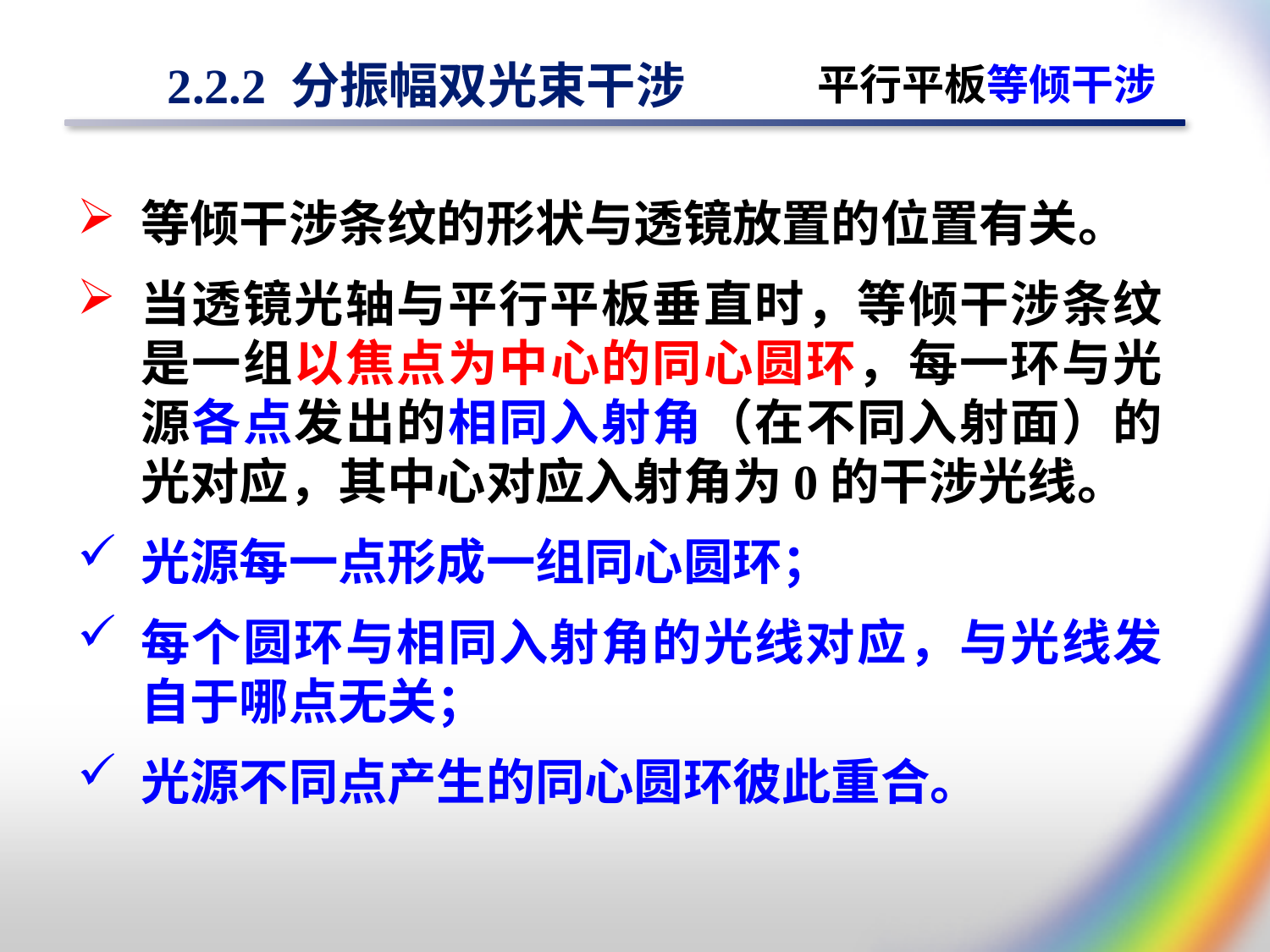

# 2.2.2 分振幅双光束干涉
平行平板等倾干涉

等倾干涉条纹的形状与透镜放置的位置有关。
当透镜光轴与平行平板垂直时，等倾干涉条纹是一组以焦点为中心的同心圆环，每一环与光源各点发出的相同入射角（在不同入射面）的光对应，其中心对应入射角为0的干涉光线。
光源每一点形成一组同心圆环；
每个圆环与相同入射角的光线对应，与光线发自于哪点无关；
光源不同点产生的同心圆环彼此重合。